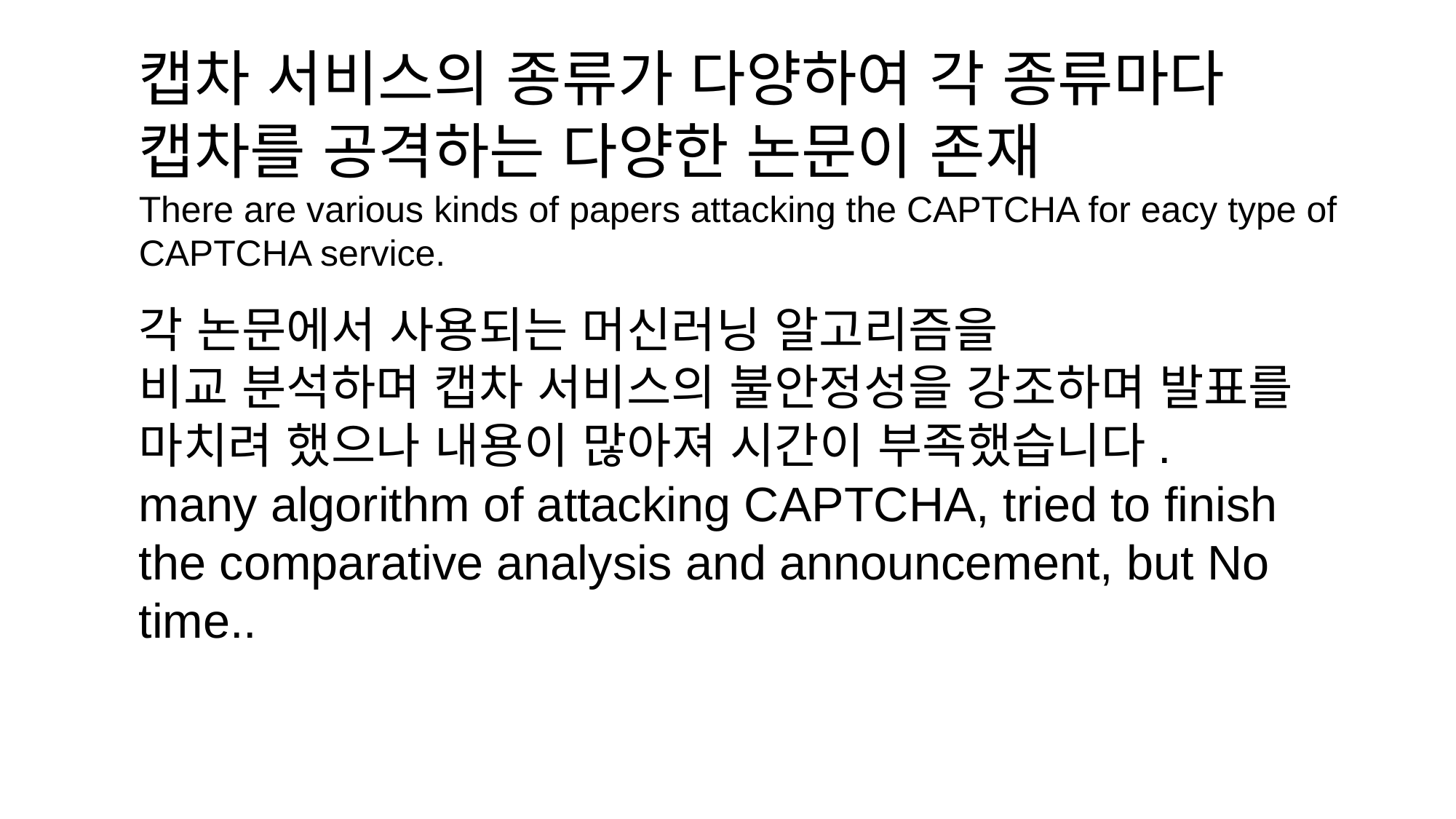

캡차 서비스의 종류가 다양하여 각 종류마다 캡차를 공격하는 다양한 논문이 존재
There are various kinds of papers attacking the CAPTCHA for eacy type of CAPTCHA service.

각 논문에서 사용되는 머신러닝 알고리즘을
비교 분석하며 캡차 서비스의 불안정성을 강조하며 발표를 마치려 했으나 내용이 많아져 시간이 부족했습니다.
many algorithm of attacking CAPTCHA, tried to finish the comparative analysis and announcement, but No time..